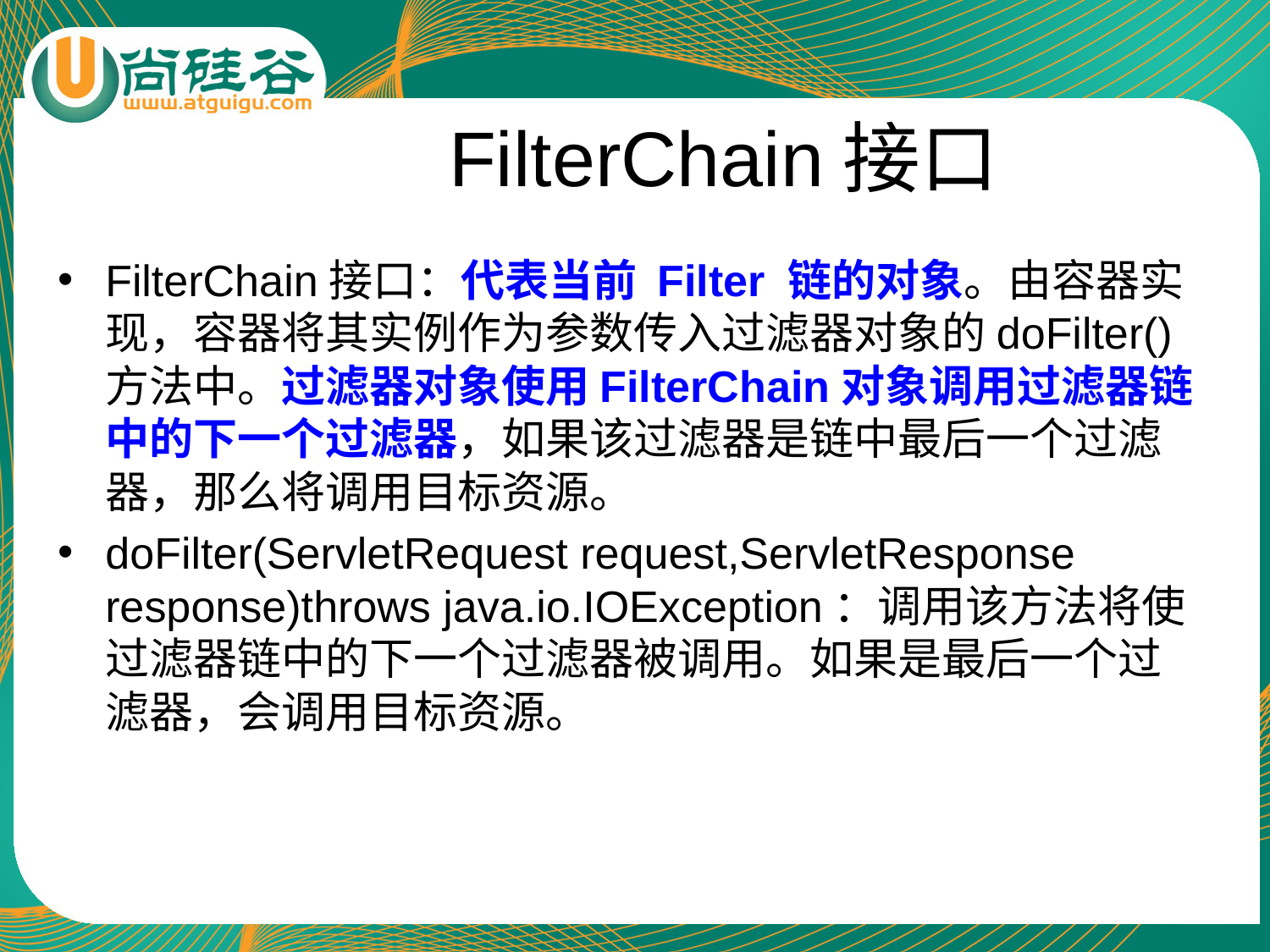

# FilterChain接口
FilterChain接口：代表当前 Filter 链的对象。由容器实现，容器将其实例作为参数传入过滤器对象的doFilter()方法中。过滤器对象使用FilterChain对象调用过滤器链中的下一个过滤器，如果该过滤器是链中最后一个过滤器，那么将调用目标资源。
doFilter(ServletRequest request,ServletResponse response)throws java.io.IOException：调用该方法将使过滤器链中的下一个过滤器被调用。如果是最后一个过滤器，会调用目标资源。